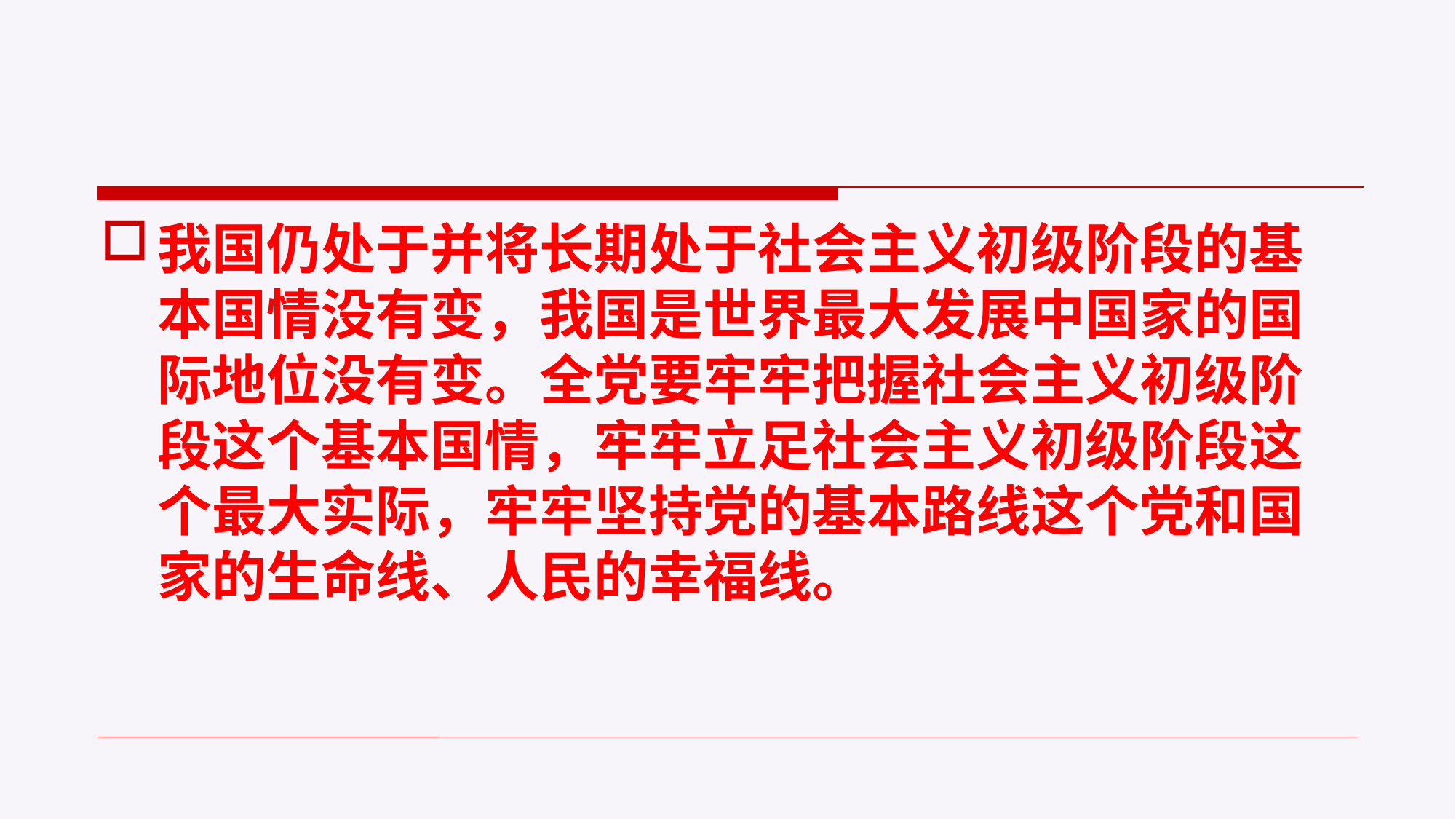

#
我国仍处于并将长期处于社会主义初级阶段的基本国情没有变，我国是世界最大发展中国家的国际地位没有变。全党要牢牢把握社会主义初级阶段这个基本国情，牢牢立足社会主义初级阶段这个最大实际，牢牢坚持党的基本路线这个党和国家的生命线、人民的幸福线。